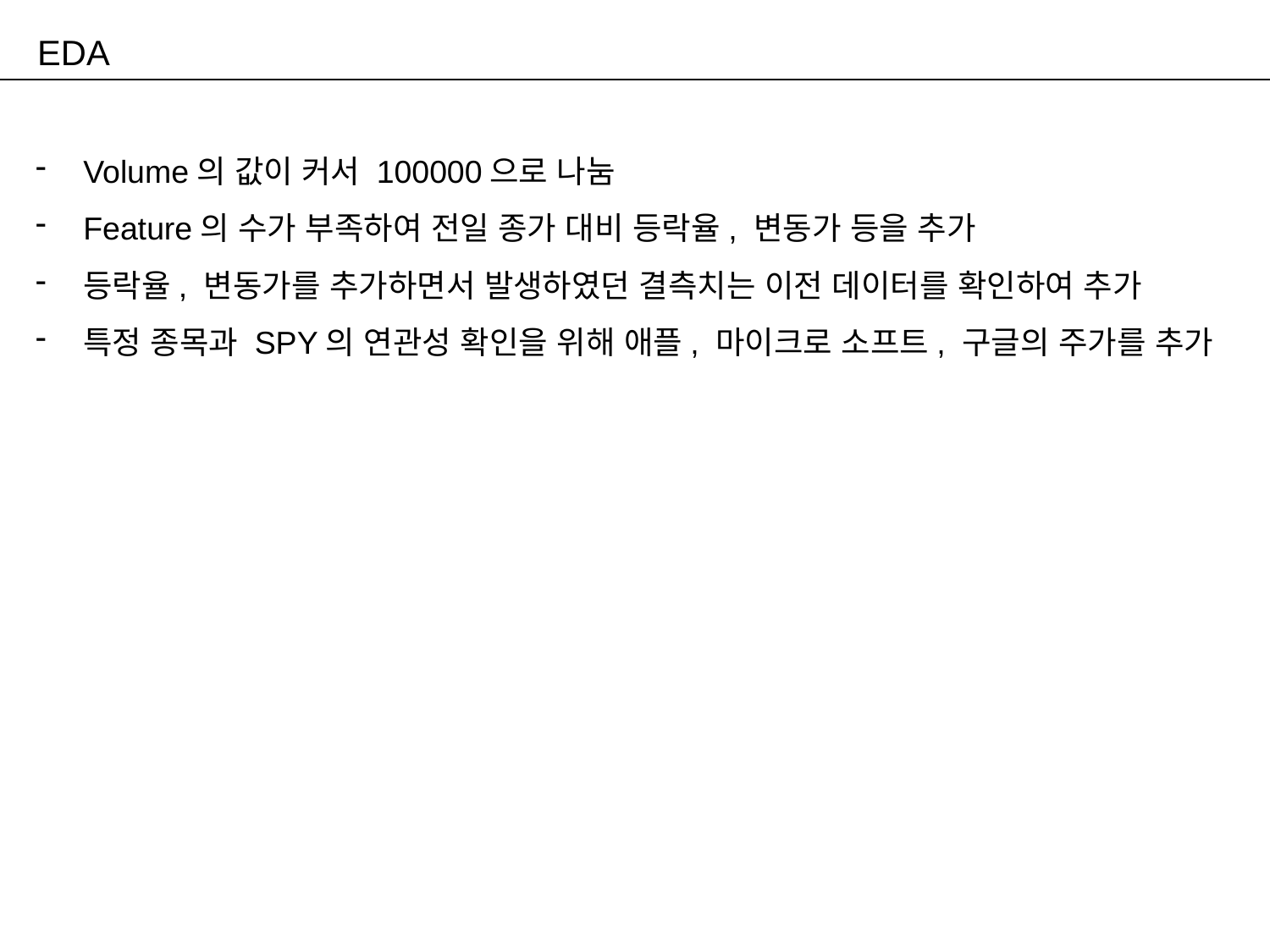

EDA
Volume의 값이 커서 100000으로 나눔
Feature의 수가 부족하여 전일 종가 대비 등락율, 변동가 등을 추가
등락율, 변동가를 추가하면서 발생하였던 결측치는 이전 데이터를 확인하여 추가
특정 종목과 SPY의 연관성 확인을 위해 애플, 마이크로 소프트, 구글의 주가를 추가